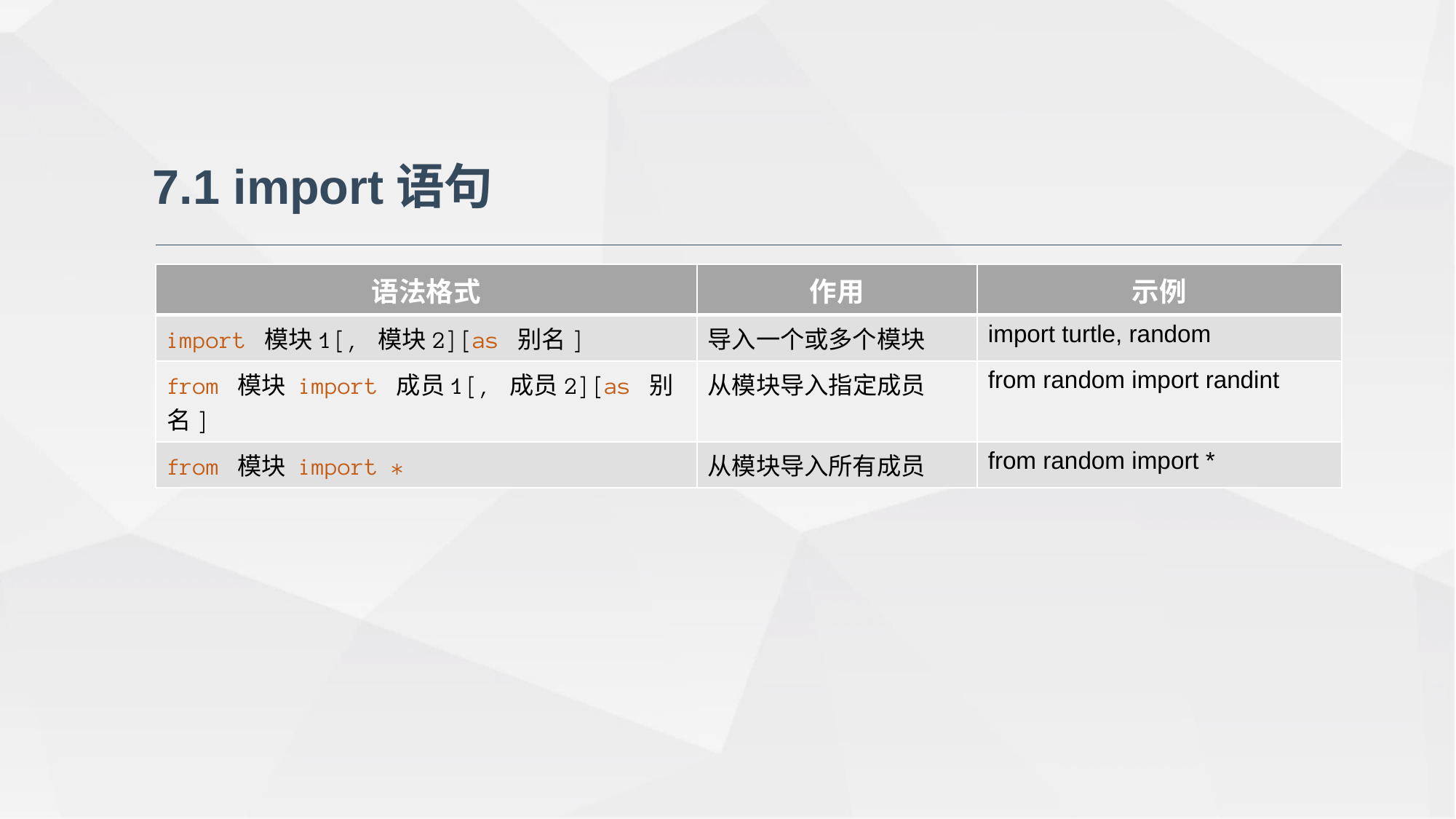

7.1 import语句
| 语法格式 | 作用 | 示例 |
| --- | --- | --- |
| import 模块1[, 模块2][as 别名] | 导入一个或多个模块 | import turtle, random |
| from 模块 import 成员1[, 成员2][as 别名] | 从模块导入指定成员 | from random import randint |
| from 模块 import \* | 从模块导入所有成员 | from random import \* |